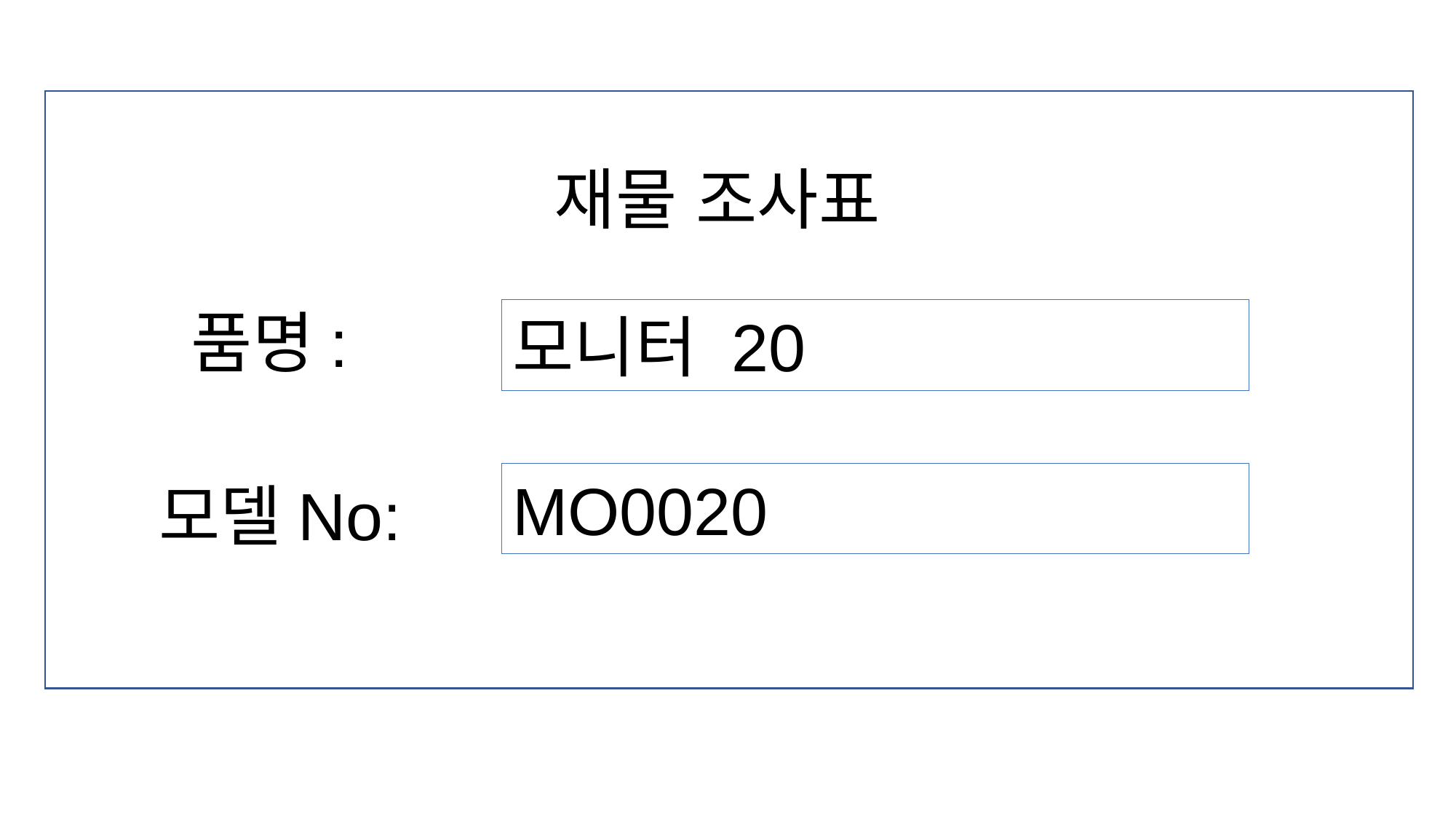

재물 조사표
품명:
모니터 20
MO0020
모델No: